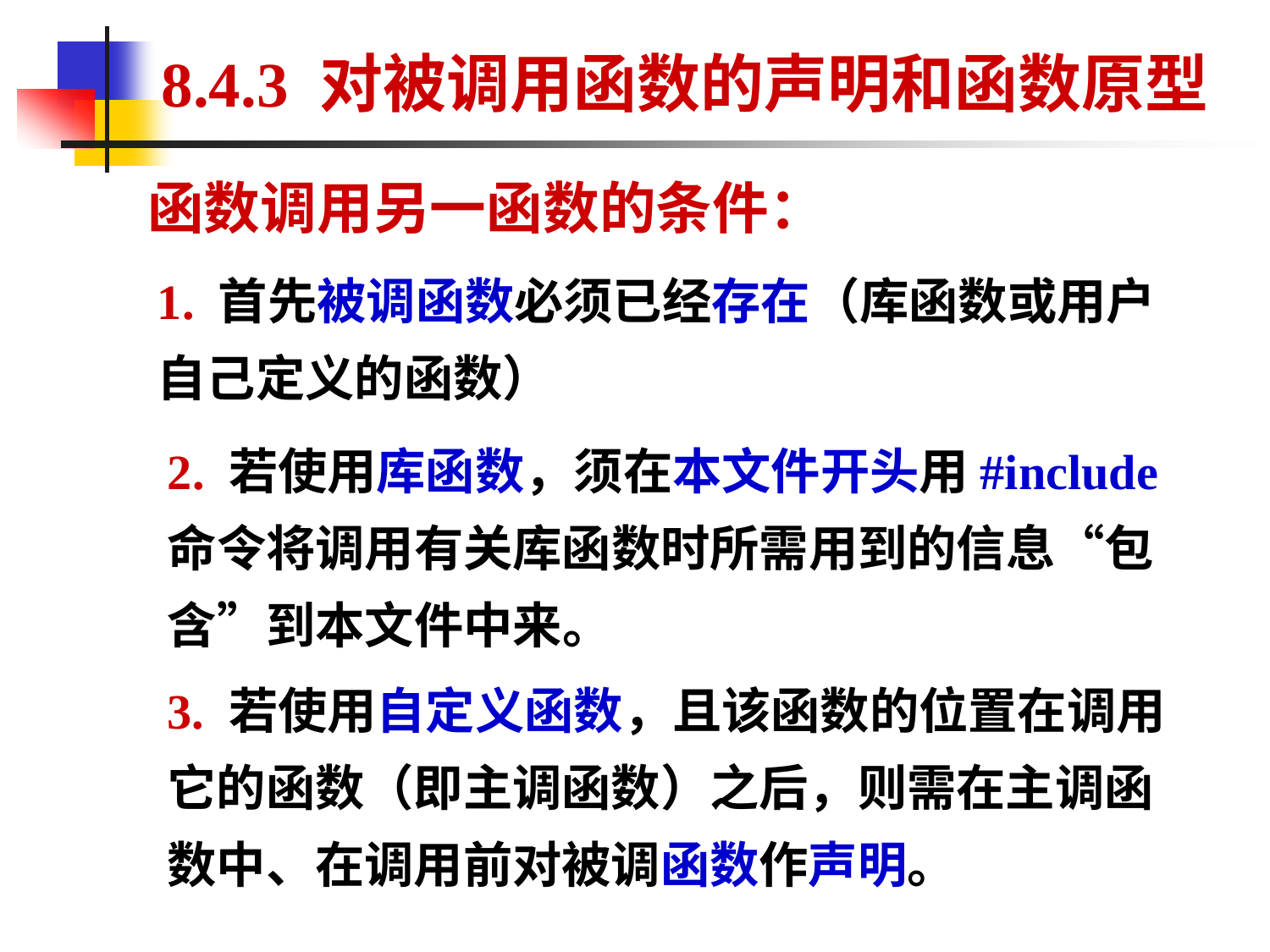

8.4.3 对被调用函数的声明和函数原型
函数调用另一函数的条件：
1. 首先被调函数必须已经存在（库函数或用户自己定义的函数）
2. 若使用库函数，须在本文件开头用#include 命令将调用有关库函数时所需用到的信息“包含”到本文件中来。
3. 若使用自定义函数，且该函数的位置在调用它的函数（即主调函数）之后，则需在主调函数中、在调用前对被调函数作声明。